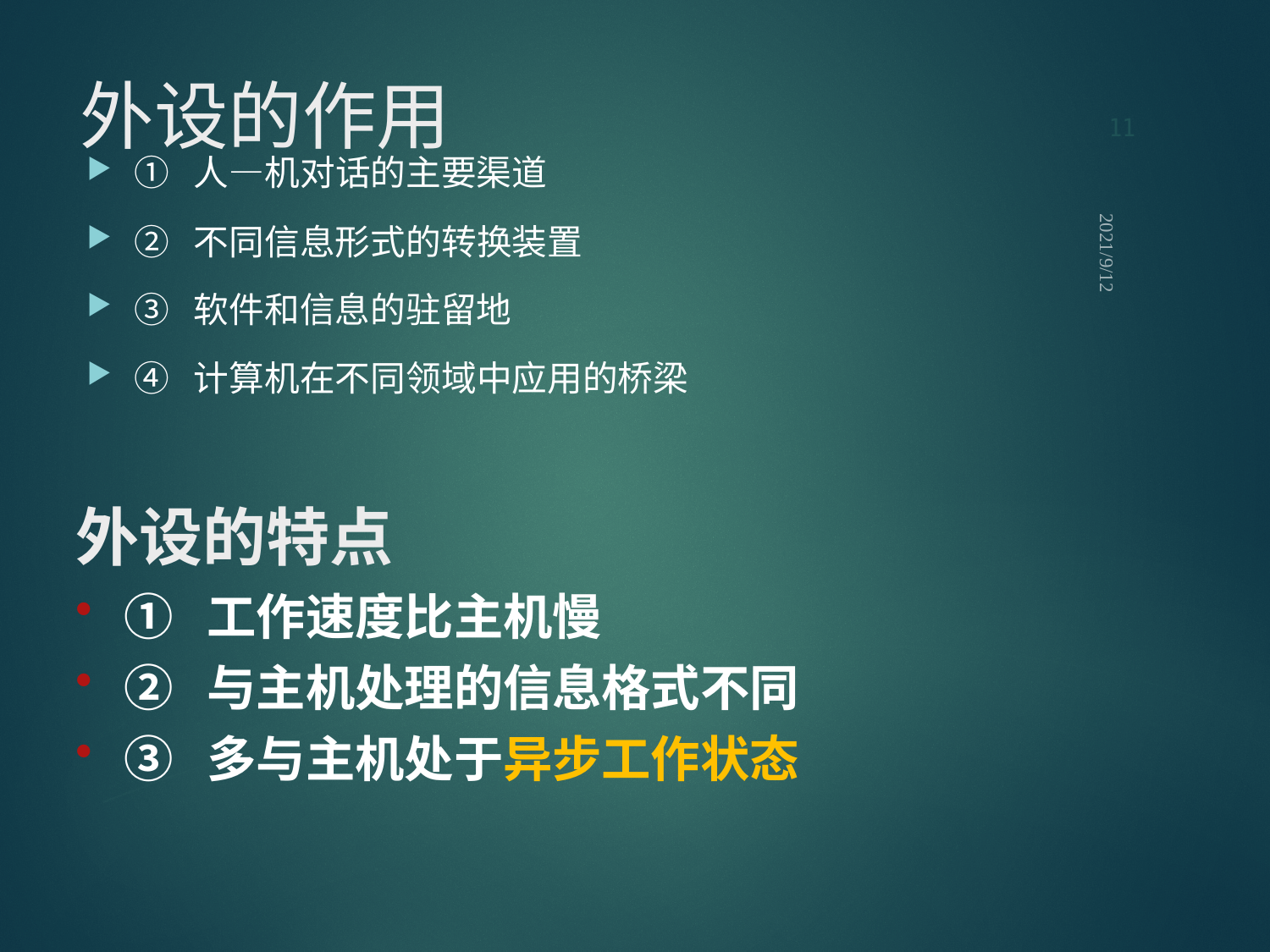

11
# 外设的作用
①  人—机对话的主要渠道
②  不同信息形式的转换装置
③  软件和信息的驻留地
④  计算机在不同领域中应用的桥梁
2021/9/12
外设的特点
①  工作速度比主机慢
②  与主机处理的信息格式不同
③  多与主机处于异步工作状态